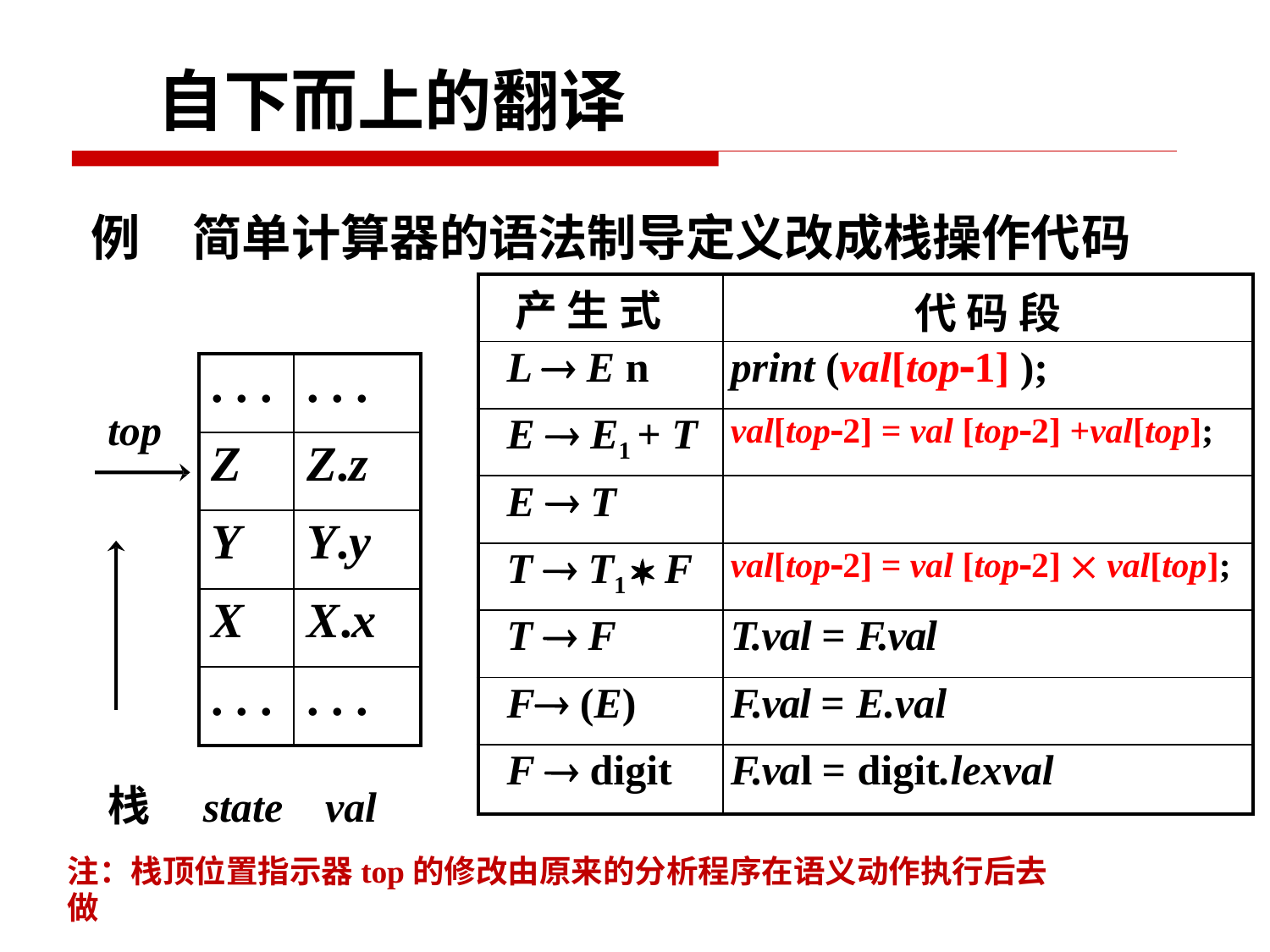

# 自下而上的翻译
例	简单计算器的语法制导定义改成栈操作代码
| 产 生 式 | 代 码 段 |
| --- | --- |
| L → E n | print (val[top−1] ); |
| E → E1 + T | val[top−2] = val [top−2] +val[top]; |
| E → T |  |
| T → T1 ∗ F | val[top−2] = val [top−2] × val[top]; |
| T → F | T.val = F.val |
| F→ (E) | F.val = E.val |
| F → digit | F.val = digit.lexval |
| . . . | . . . |
| --- | --- |
| Z | Z.z |
| Y | Y.y |
| X | X.x |
| . . . | . . . |
top

state
val
栈
注：栈顶位置指示器top的修改由原来的分析程序在语义动作执行后去做
34